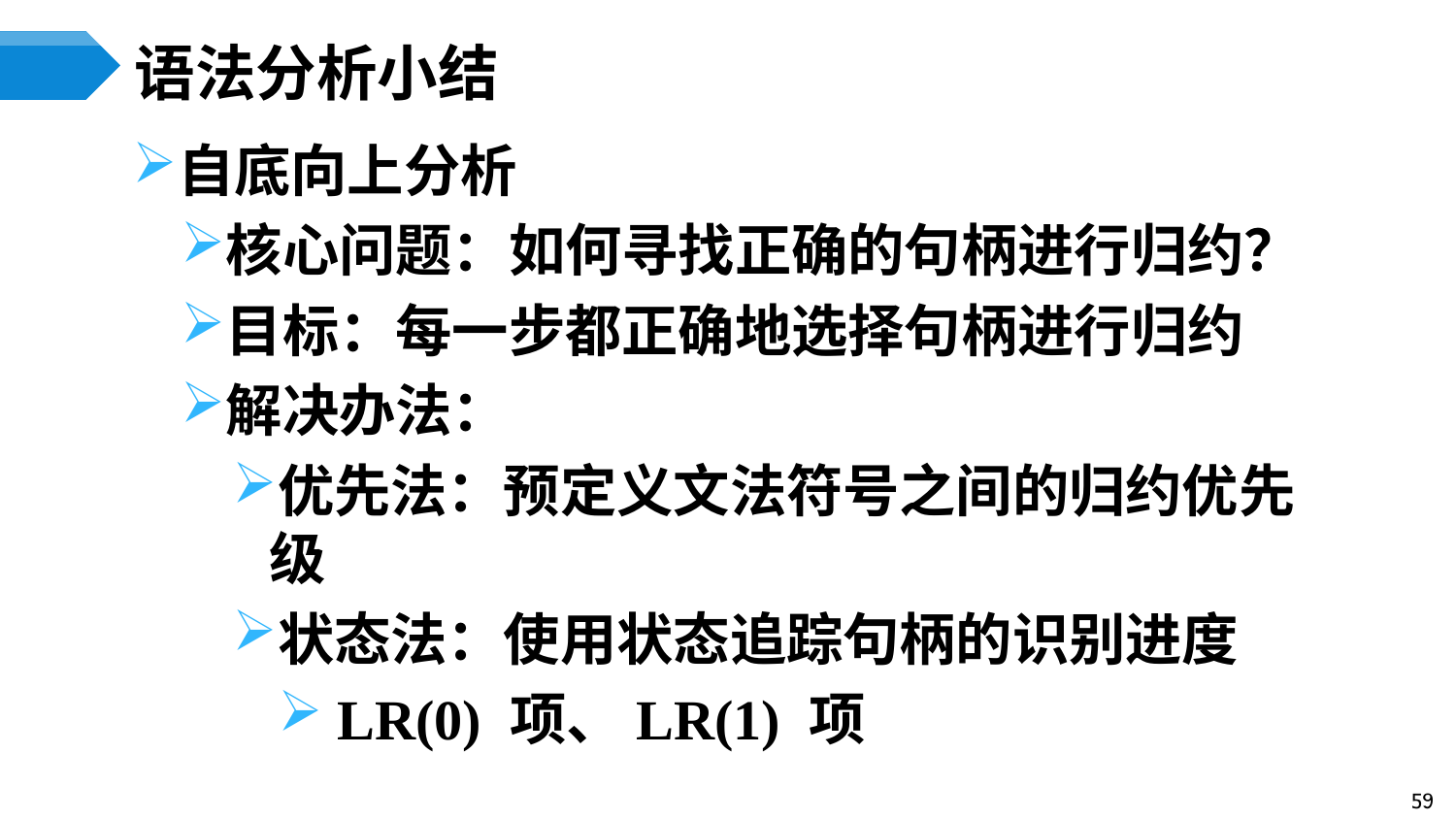

# 语法分析小结
自底向上分析
核心问题：如何寻找正确的句柄进行归约？
目标：每一步都正确地选择句柄进行归约
解决办法：
优先法：预定义文法符号之间的归约优先级
状态法：使用状态追踪句柄的识别进度
 LR(0) 项、LR(1) 项
59